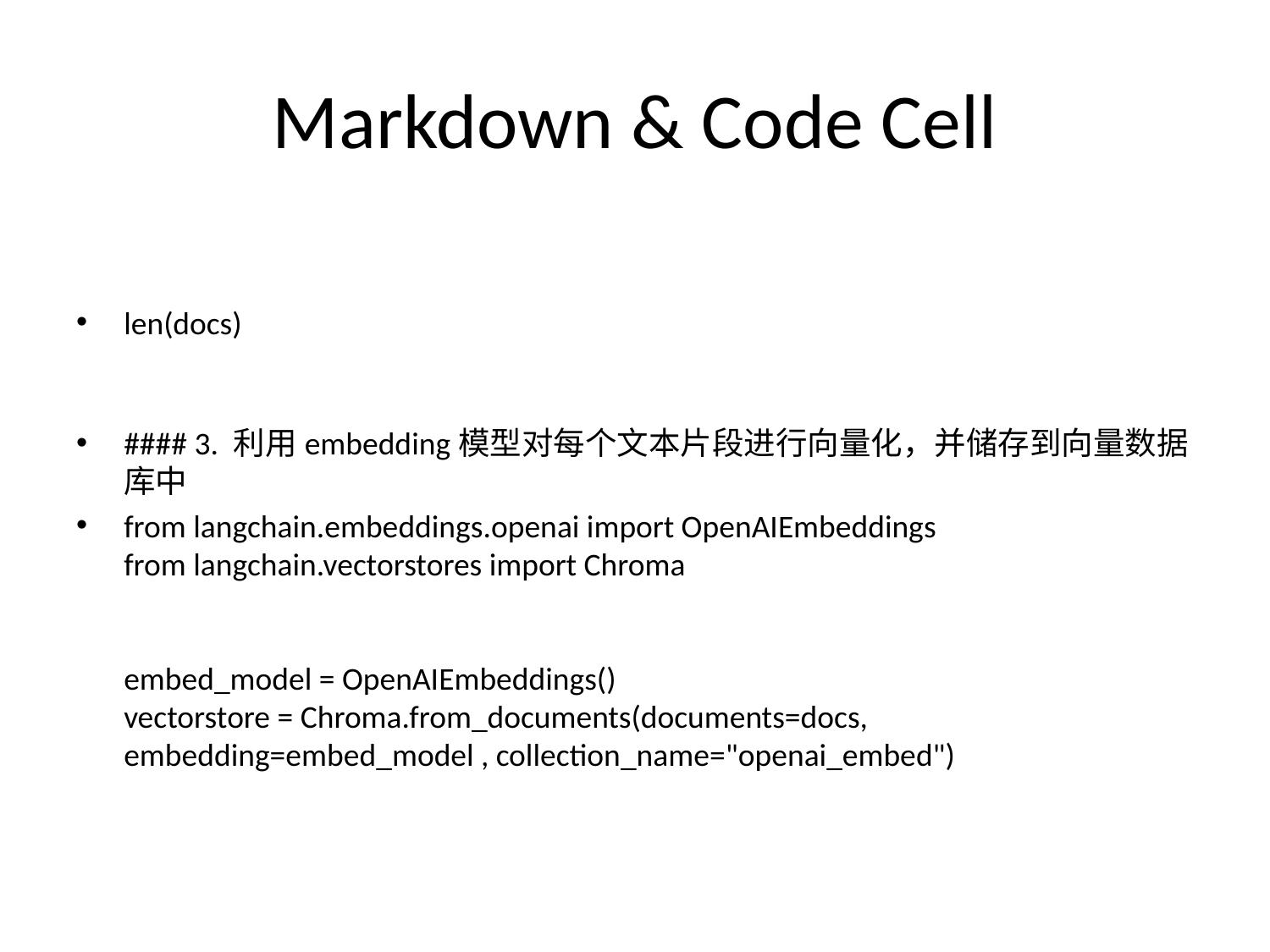

# Markdown & Code Cell

len(docs)
#### 3. 利用embedding模型对每个文本片段进行向量化，并储存到向量数据库中
from langchain.embeddings.openai import OpenAIEmbeddings
from langchain.vectorstores import Chroma
embed_model = OpenAIEmbeddings()
vectorstore = Chroma.from_documents(documents=docs, embedding=embed_model , collection_name="openai_embed")